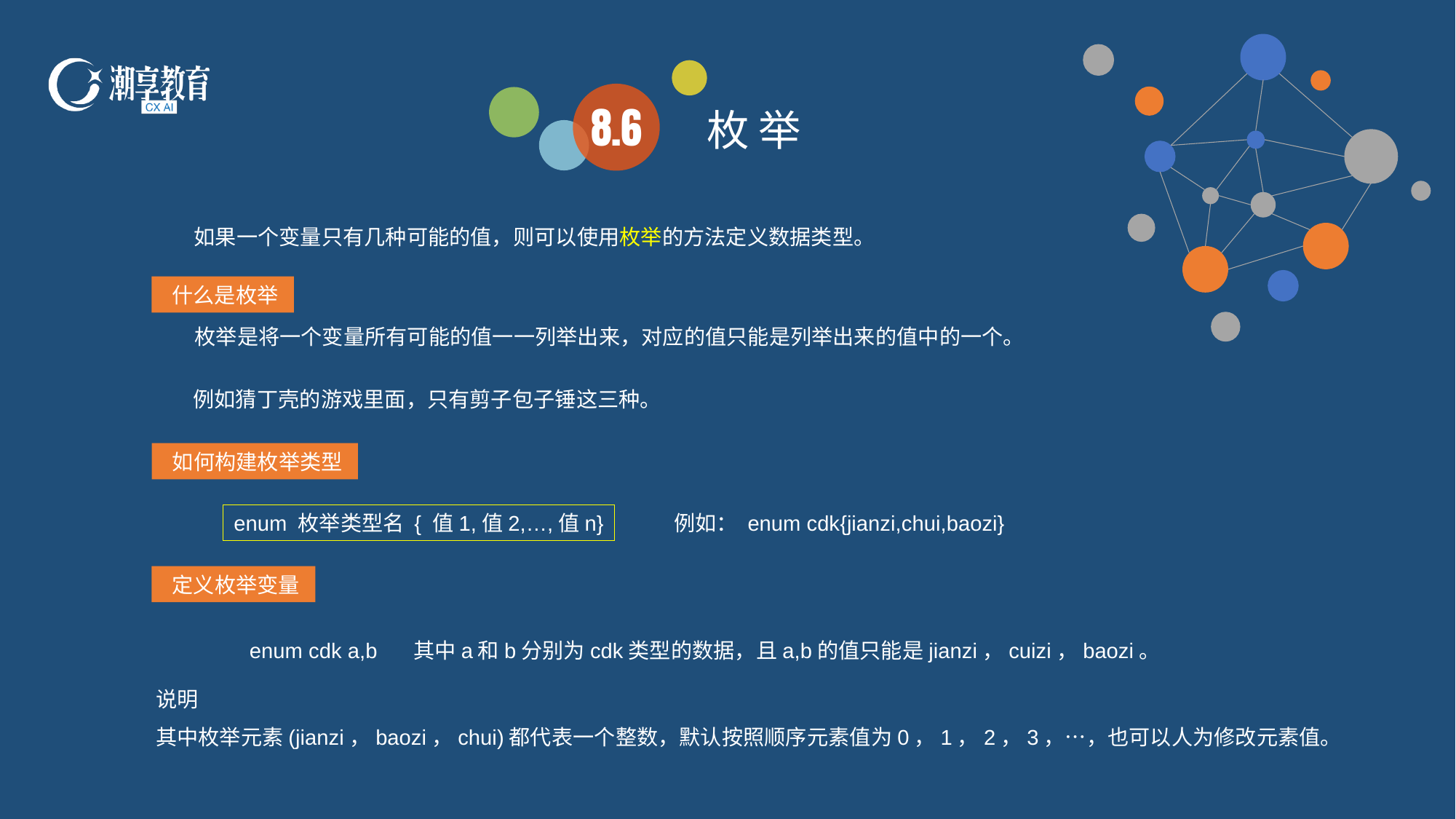

8.6

枚 举
如果一个变量只有几种可能的值，则可以使用枚举的方法定义数据类型。
 什么是枚举
枚举是将一个变量所有可能的值一一列举出来，对应的值只能是列举出来的值中的一个。
例如猜丁壳的游戏里面，只有剪子包子锤这三种。
 如何构建枚举类型
例如： enum cdk{jianzi,chui,baozi}
enum 枚举类型名 { 值1,值2,…,值n}
 定义枚举变量
enum cdk a,b
其中a和b分别为cdk类型的数据，且a,b的值只能是jianzi，cuizi，baozi。
说明
其中枚举元素(jianzi，baozi，chui)都代表一个整数，默认按照顺序元素值为0，1，2，3，…，也可以人为修改元素值。